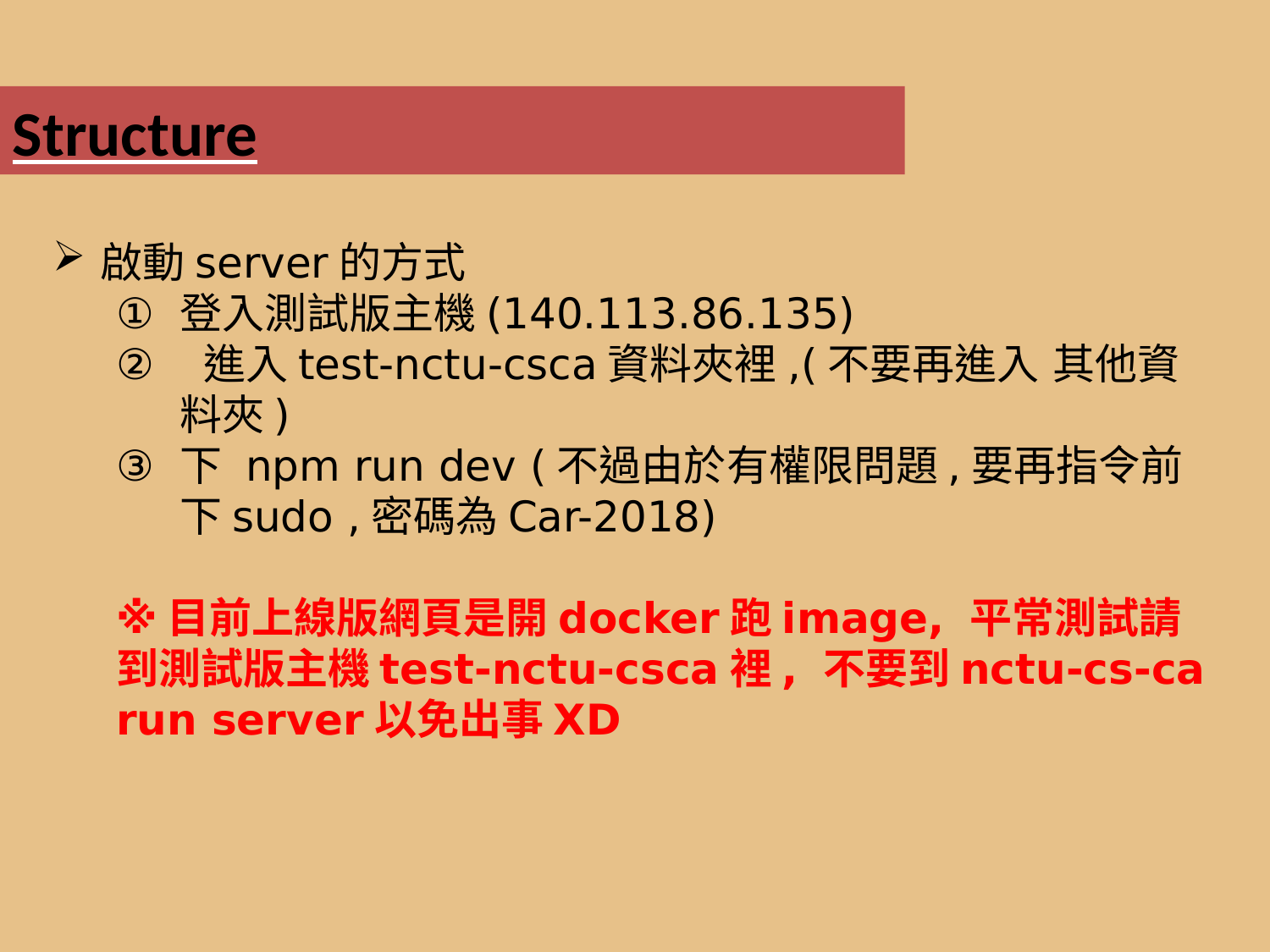

Structure
啟動server的方式
登入測試版主機(140.113.86.135)
 進入test-nctu-csca資料夾裡,(不要再進入 其他資料夾)
下 npm run dev (不過由於有權限問題,要再指令前下sudo ,密碼為Car-2018)

※目前上線版網頁是開docker跑image, 平常測試請到測試版主機test-nctu-csca裡, 不要到nctu-cs-ca run server以免出事XD